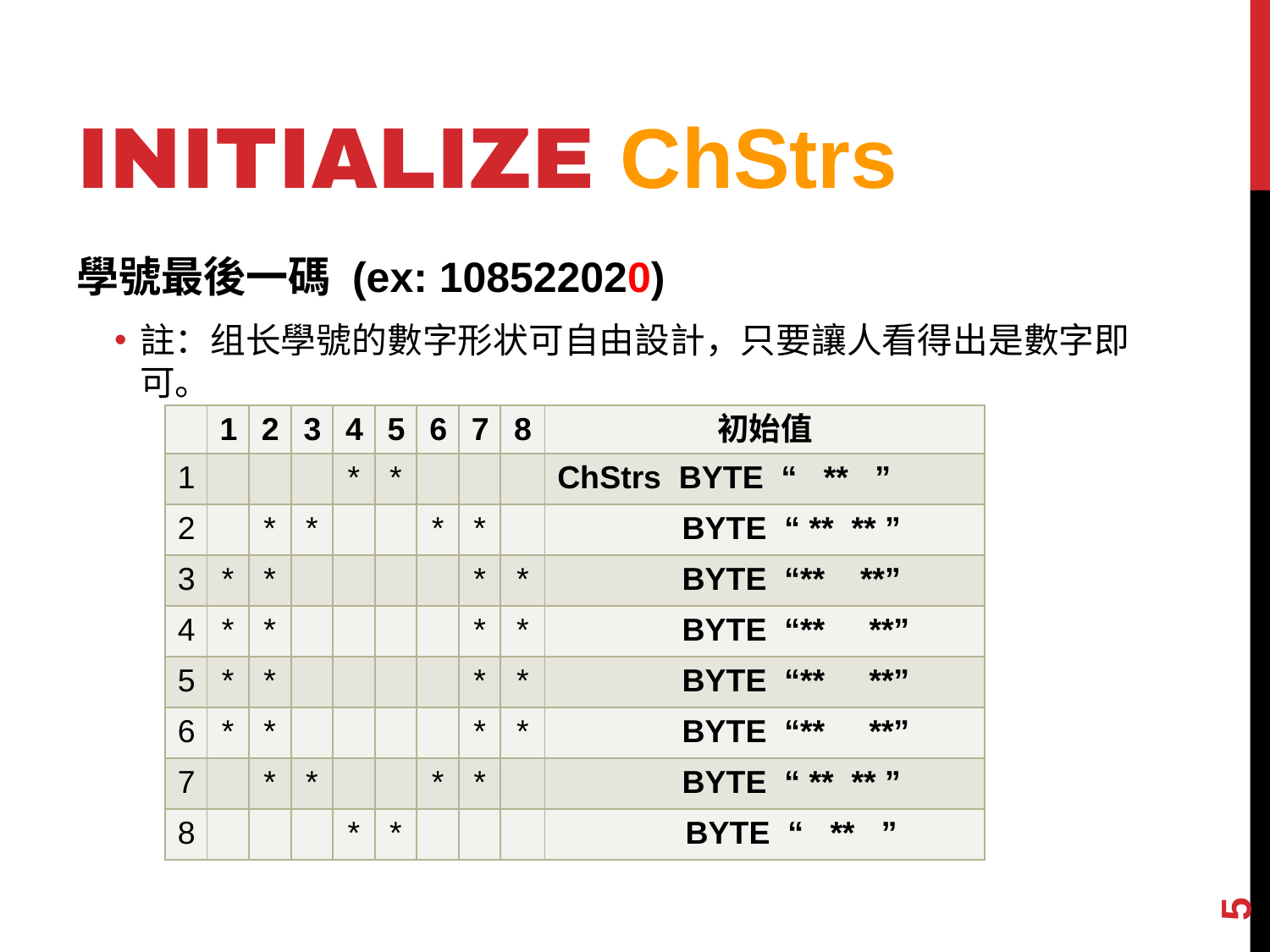

# INITIALIZE ChStrs
學號最後一碼 (ex: 108522020)
註：组长學號的數字形状可自由設計，只要讓人看得出是數字即可。
|  | 1 | 2 | 3 | 4 | 5 | 6 | 7 | 8 | 初始值 |
| --- | --- | --- | --- | --- | --- | --- | --- | --- | --- |
| 1 |  |  |  | \* | \* |  |  |  | ChStrs BYTE “ \*\* ” |
| 2 |  | \* | \* |  |  | \* | \* |  | BYTE “ \*\* \*\* ” |
| 3 | \* | \* |  |  |  |  | \* | \* | BYTE “\*\* \*\*” |
| 4 | \* | \* |  |  |  |  | \* | \* | BYTE “\*\* \*\*” |
| 5 | \* | \* |  |  |  |  | \* | \* | BYTE “\*\* \*\*” |
| 6 | \* | \* |  |  |  |  | \* | \* | BYTE “\*\* \*\*” |
| 7 |  | \* | \* |  |  | \* | \* |  | BYTE “ \*\* \*\* ” |
| 8 |  |  |  | \* | \* |  |  |  | BYTE “ \*\* ” |
5